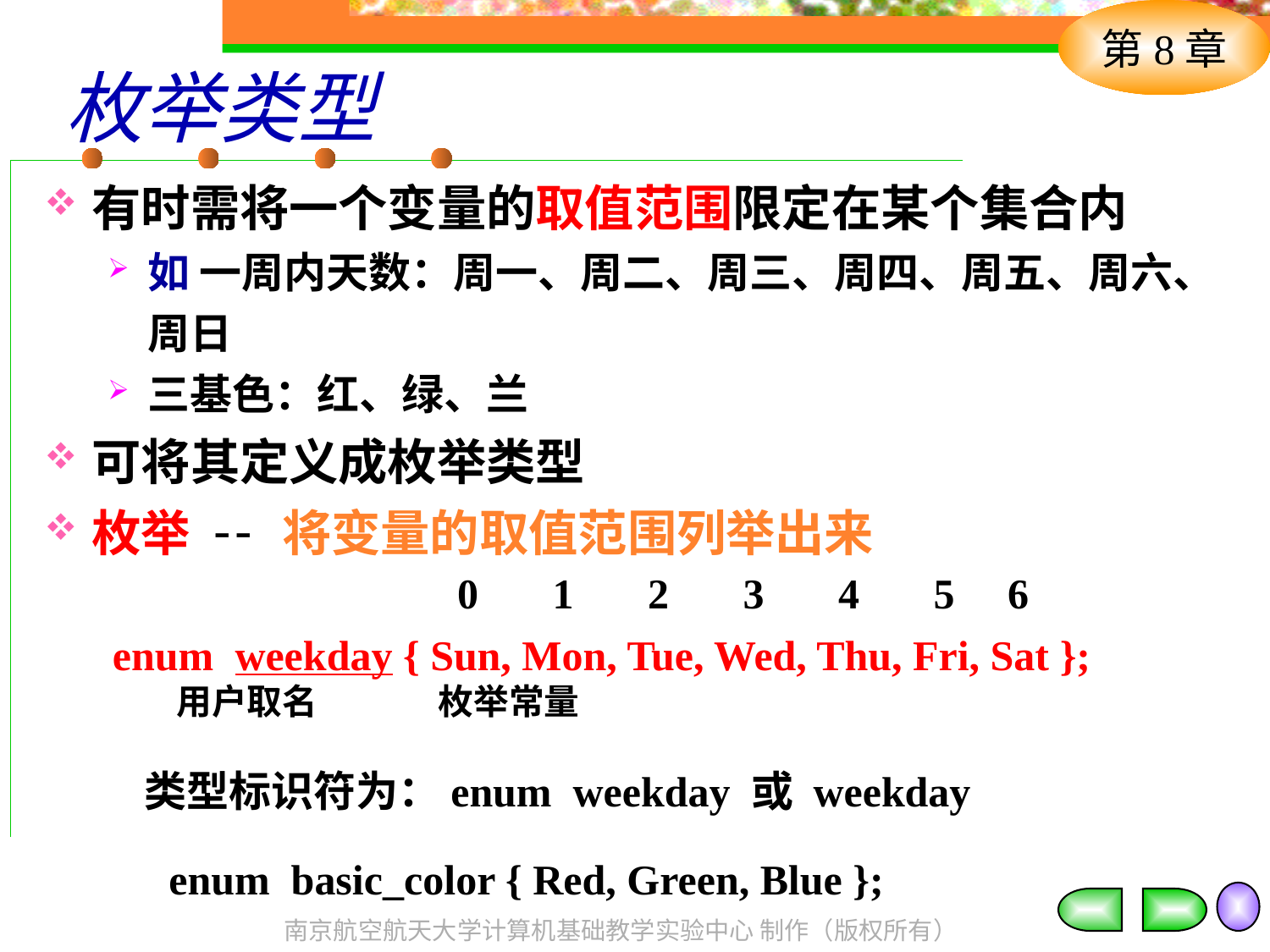

# 枚举类型
有时需将一个变量的取值范围限定在某个集合内
如 一周内天数：周一、周二、周三、周四、周五、周六、周日
三基色：红、绿、兰
可将其定义成枚举类型
枚举 -- 将变量的取值范围列举出来
0       1       2       3       4       5     6

enum  weekday { Sun, Mon, Tue, Wed, Thu, Fri, Sat };
         用户取名               枚举常量
类型标识符为：enum  weekday 或 weekday
 enum  basic_color { Red, Green, Blue };